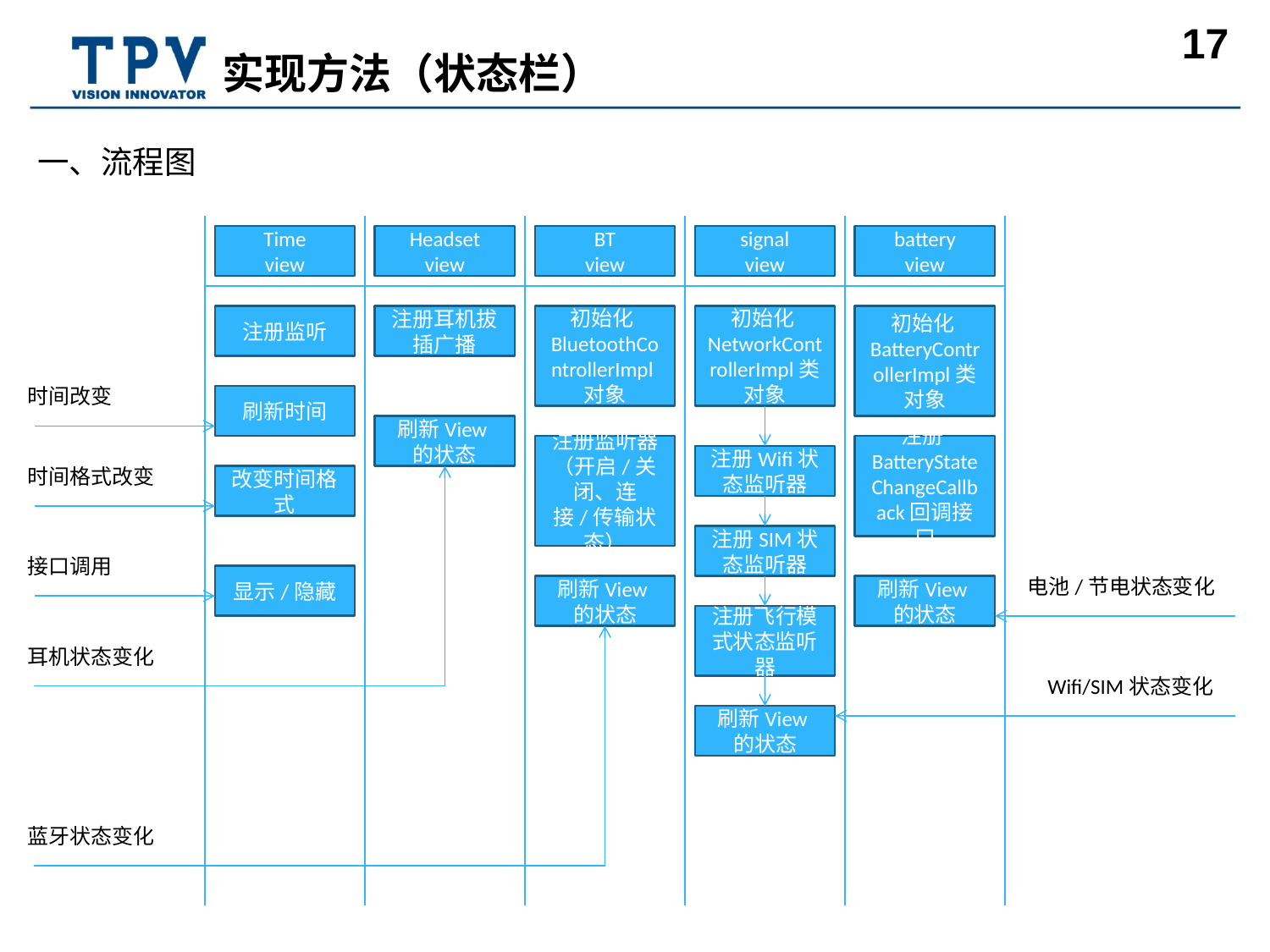

# 实现方法（状态栏）
一、流程图
Time
view
Headset
view
BT
view
signal
view
battery
view
注册监听
注册耳机拔插广播
初始化BluetoothControllerImpl对象
初始化NetworkControllerImpl类对象
初始化BatteryControllerImpl类对象
时间改变
刷新时间
刷新View的状态
注册监听器（开启/关闭、连接/传输状态）
注册BatteryStateChangeCallback回调接口
注册Wifi状态监听器
时间格式改变
改变时间格式
注册SIM状态监听器
接口调用
显示/隐藏
电池/节电状态变化
刷新View的状态
刷新View的状态
注册飞行模式状态监听器
耳机状态变化
Wifi/SIM状态变化
刷新View的状态
蓝牙状态变化